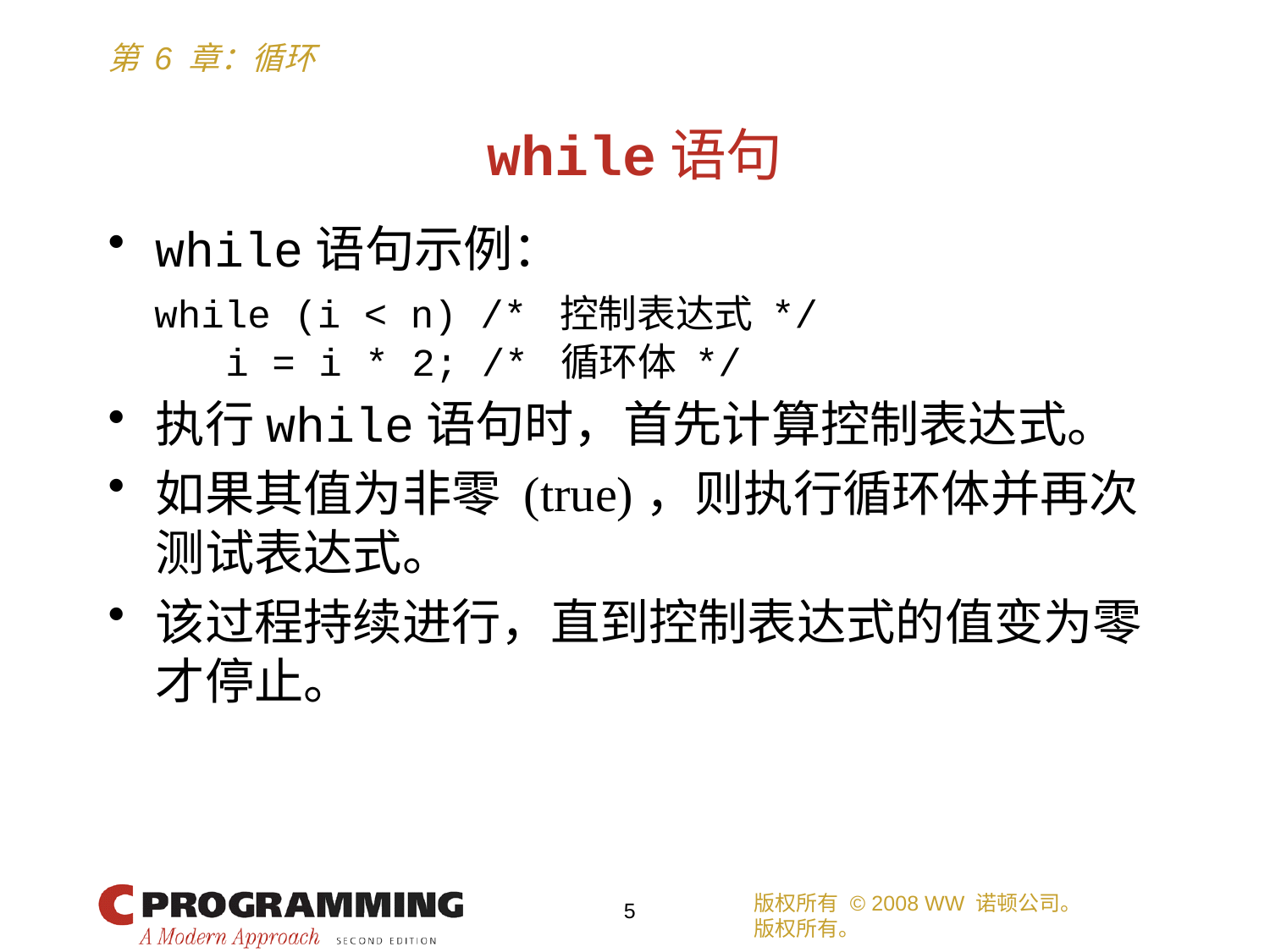

# while语句
while语句示例：
  while (i < n) /* 控制表达式 */
	   i = i * 2; /* 循环体 */
执行while语句时，首先计算控制表达式。
如果其值为非零 (true)，则执行循环体并再次测试表达式。
该过程持续进行，直到控制表达式的值变为零才停止。
版权所有 © 2008 WW 诺顿公司。
版权所有。
5